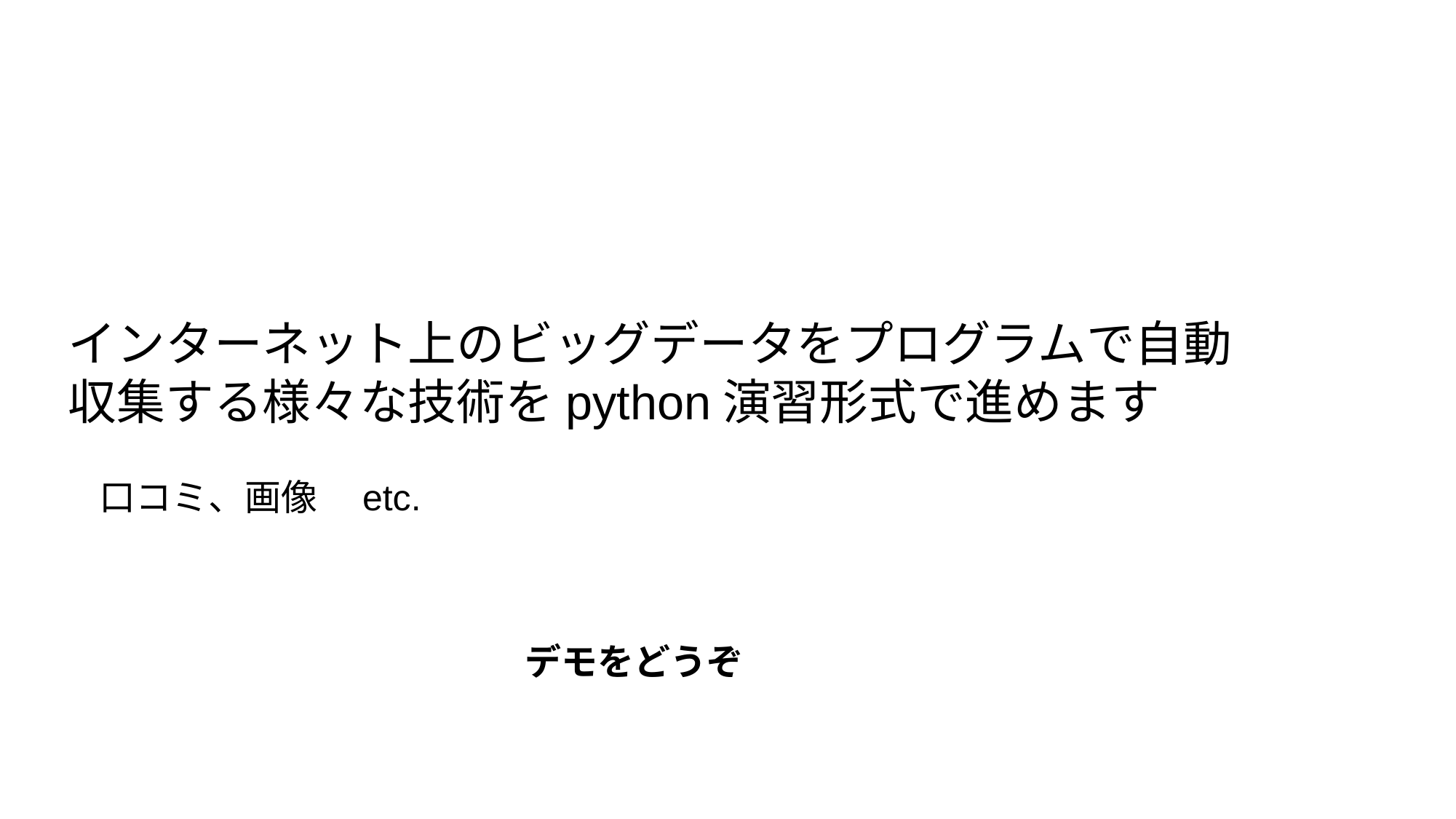

インターネット上のビッグデータをプログラムで自動収集する様々な技術をpython演習形式で進めます
口コミ、画像　etc.
デモをどうぞ